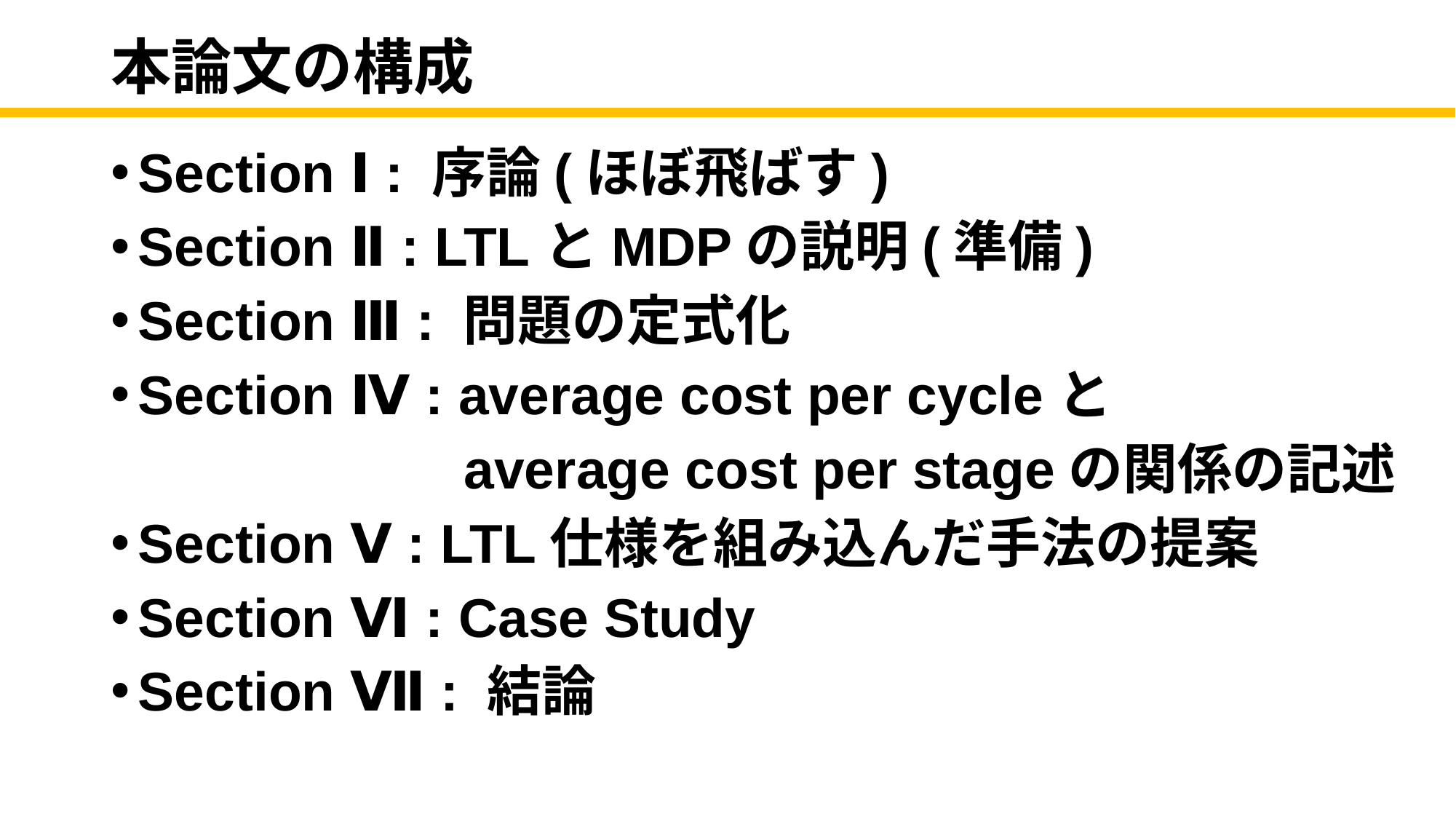

# 本論文の構成
Section Ⅰ : 序論(ほぼ飛ばす)
Section Ⅱ : LTLとMDPの説明(準備)
Section Ⅲ : 問題の定式化
Section Ⅳ : average cost per cycleと
　　　　　　 average cost per stageの関係の記述
Section Ⅴ : LTL仕様を組み込んだ手法の提案
Section Ⅵ : Case Study
Section Ⅶ : 結論